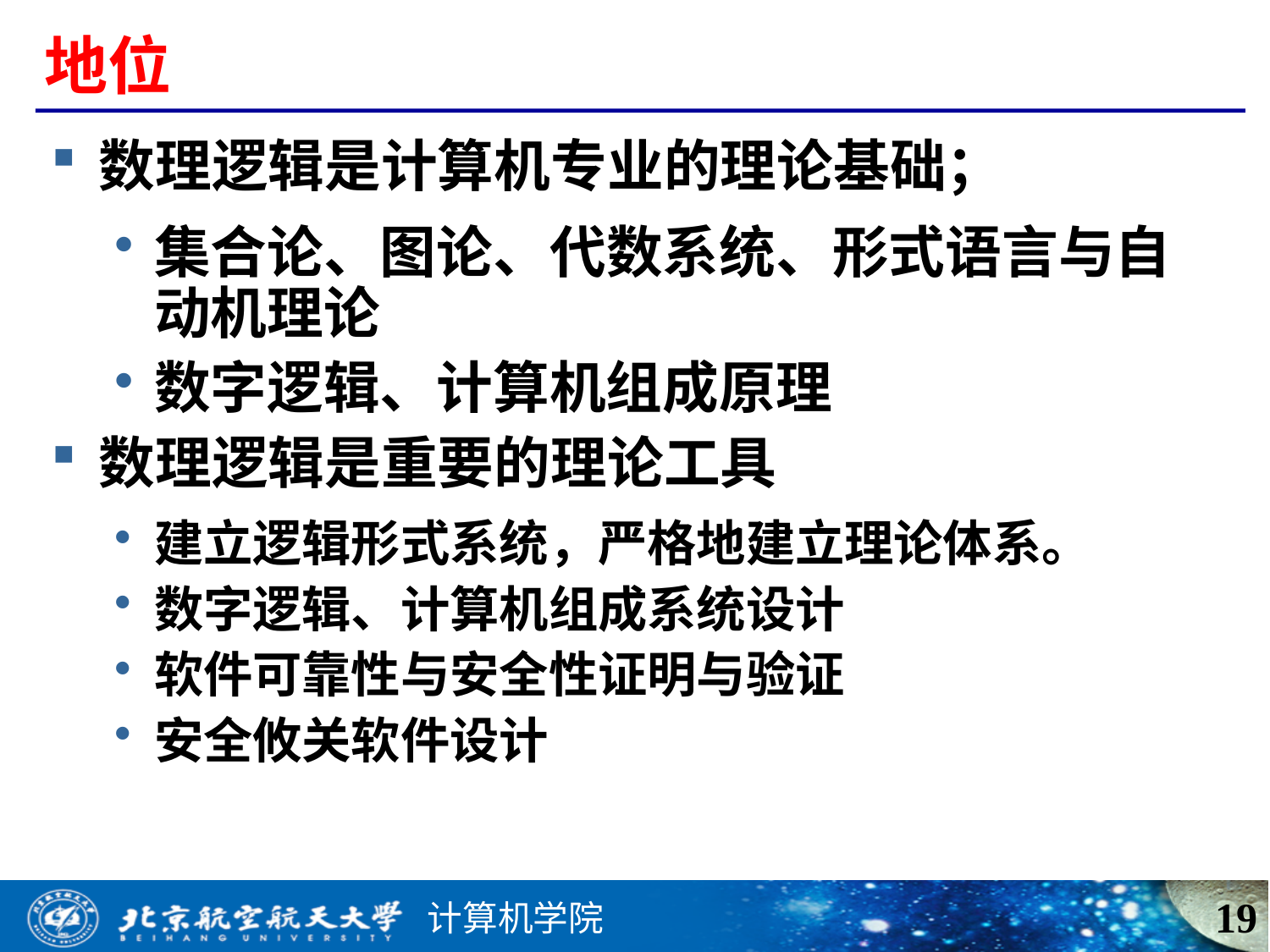

# 地位
数理逻辑是计算机专业的理论基础；
集合论、图论、代数系统、形式语言与自动机理论
数字逻辑、计算机组成原理
数理逻辑是重要的理论工具
建立逻辑形式系统，严格地建立理论体系。
数字逻辑、计算机组成系统设计
软件可靠性与安全性证明与验证
安全攸关软件设计